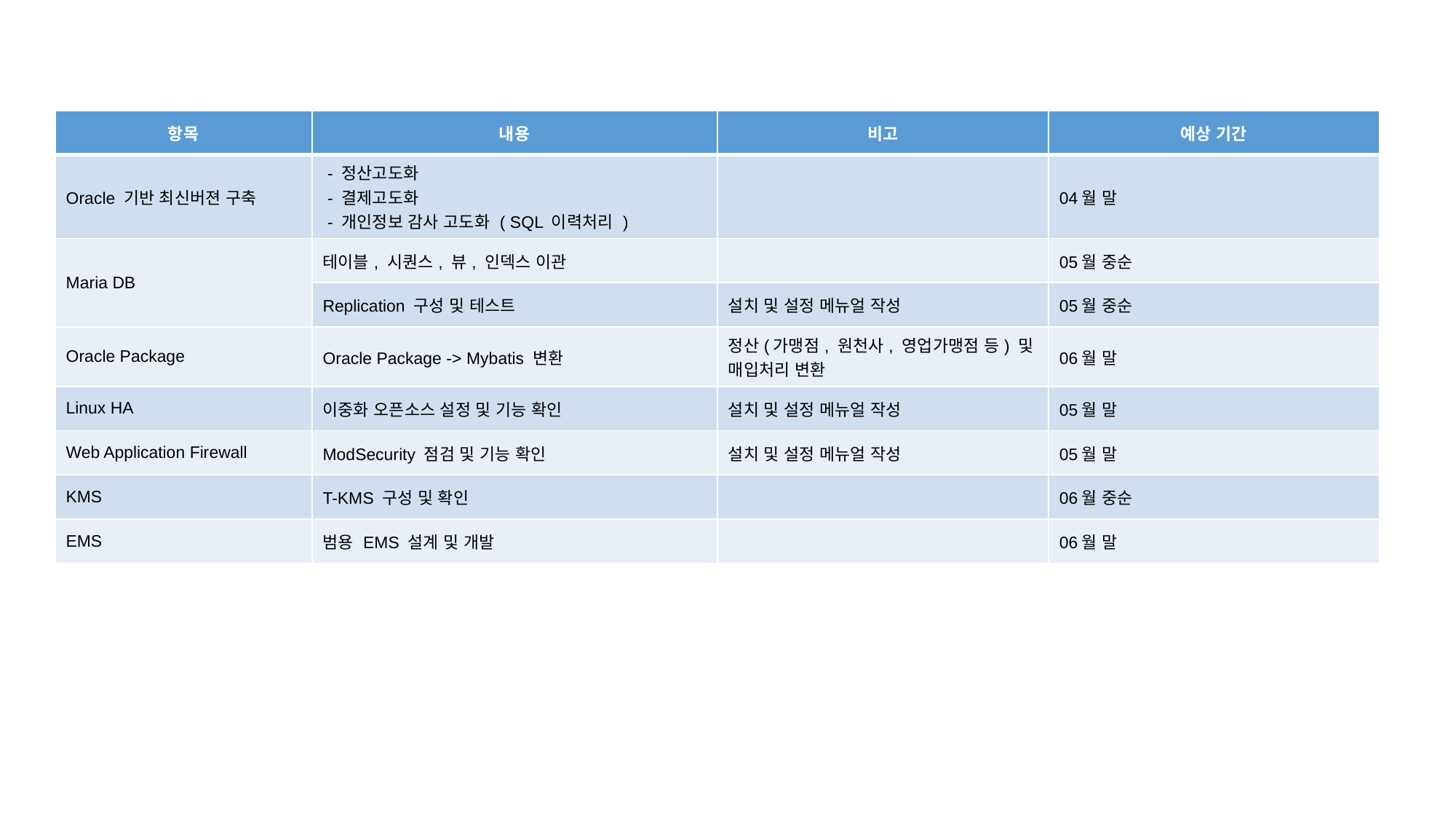

| 항목 | 내용 | 비고 | 예상 기간 |
| --- | --- | --- | --- |
| Oracle 기반 최신버젼 구축 | - 정산고도화 - 결제고도화 - 개인정보 감사 고도화 ( SQL 이력처리 ) |  | 04월 말 |
| Maria DB | 테이블, 시퀀스, 뷰, 인덱스 이관 |  | 05월 중순 |
|  | Replication 구성 및 테스트 | 설치 및 설정 메뉴얼 작성 | 05월 중순 |
| Oracle Package | Oracle Package -> Mybatis 변환 | 정산(가맹점, 원천사, 영업가맹점 등) 및 매입처리 변환 | 06월 말 |
| Linux HA | 이중화 오픈소스 설정 및 기능 확인 | 설치 및 설정 메뉴얼 작성 | 05월 말 |
| Web Application Firewall | ModSecurity 점검 및 기능 확인 | 설치 및 설정 메뉴얼 작성 | 05월 말 |
| KMS | T-KMS 구성 및 확인 |  | 06월 중순 |
| EMS | 범용 EMS 설계 및 개발 |  | 06월 말 |